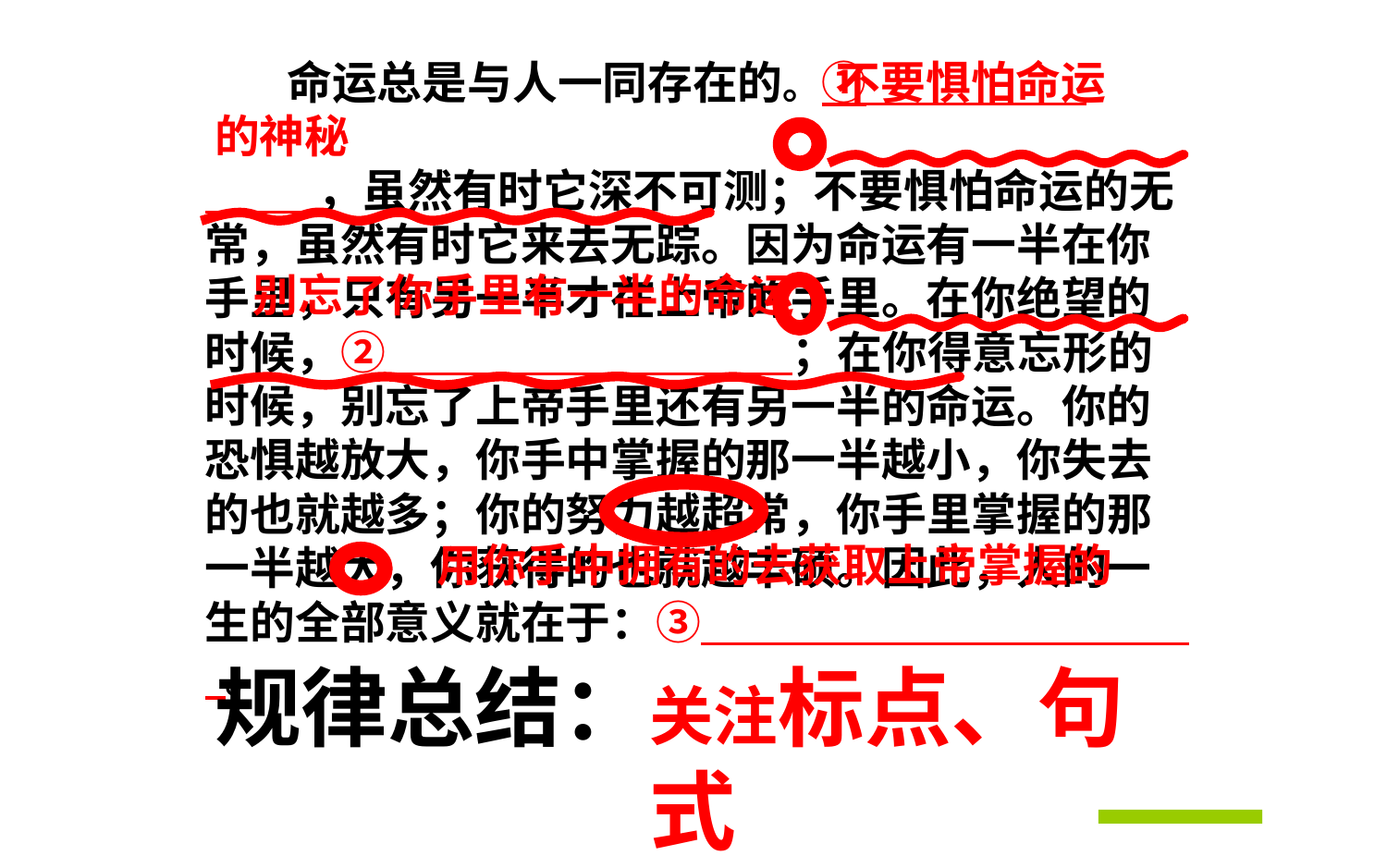

命运总是与人一同存在的。①                          。
          ，虽然有时它深不可测；不要惧怕命运的无常，虽然有时它来去无踪。因为命运有一半在你手里，只有另一半才在上帝的手里。在你绝望的时候，②                                        ；在你得意忘形的时候，别忘了上帝手里还有另一半的命运。你的恐惧越放大，你手中掌握的那一半越小，你失去的也就越多；你的努力越超常，你手里掌握的那一半越大，你获得的也就越丰硕。因此，人的一生的全部意义就在于：③                                                   。
                                                            不要惧怕命运
的神秘

别忘了你手里有一半的命运

用你手中拥有的去获取上帝掌握的

规律总结：
关注标点、句式